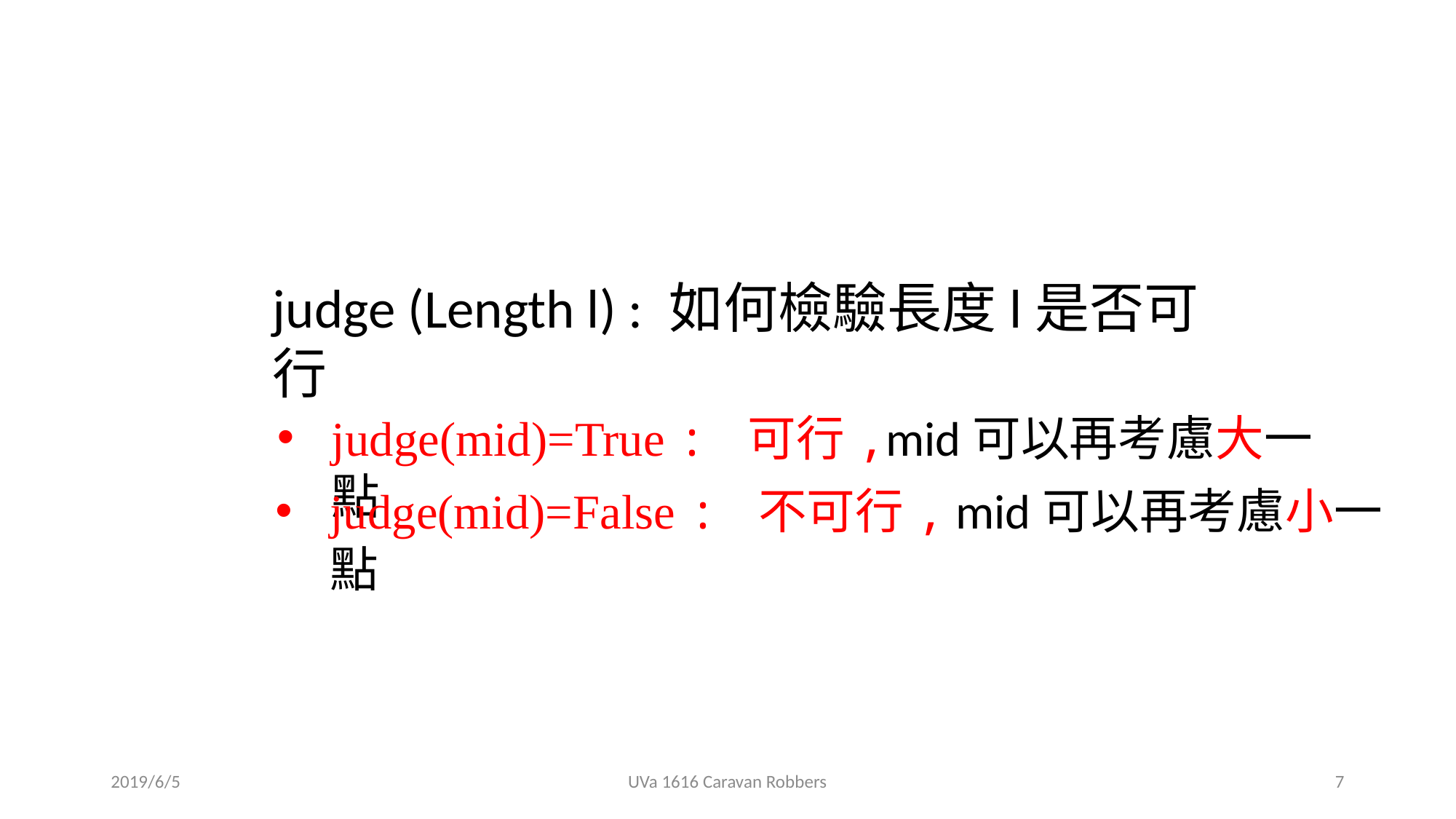

judge (Length l) : 如何檢驗長度l是否可行
judge(mid)=True : 可行,mid可以再考慮大一點
judge(mid)=False : 不可行, mid可以再考慮小一點
2019/6/5
UVa 1616 Caravan Robbers
7